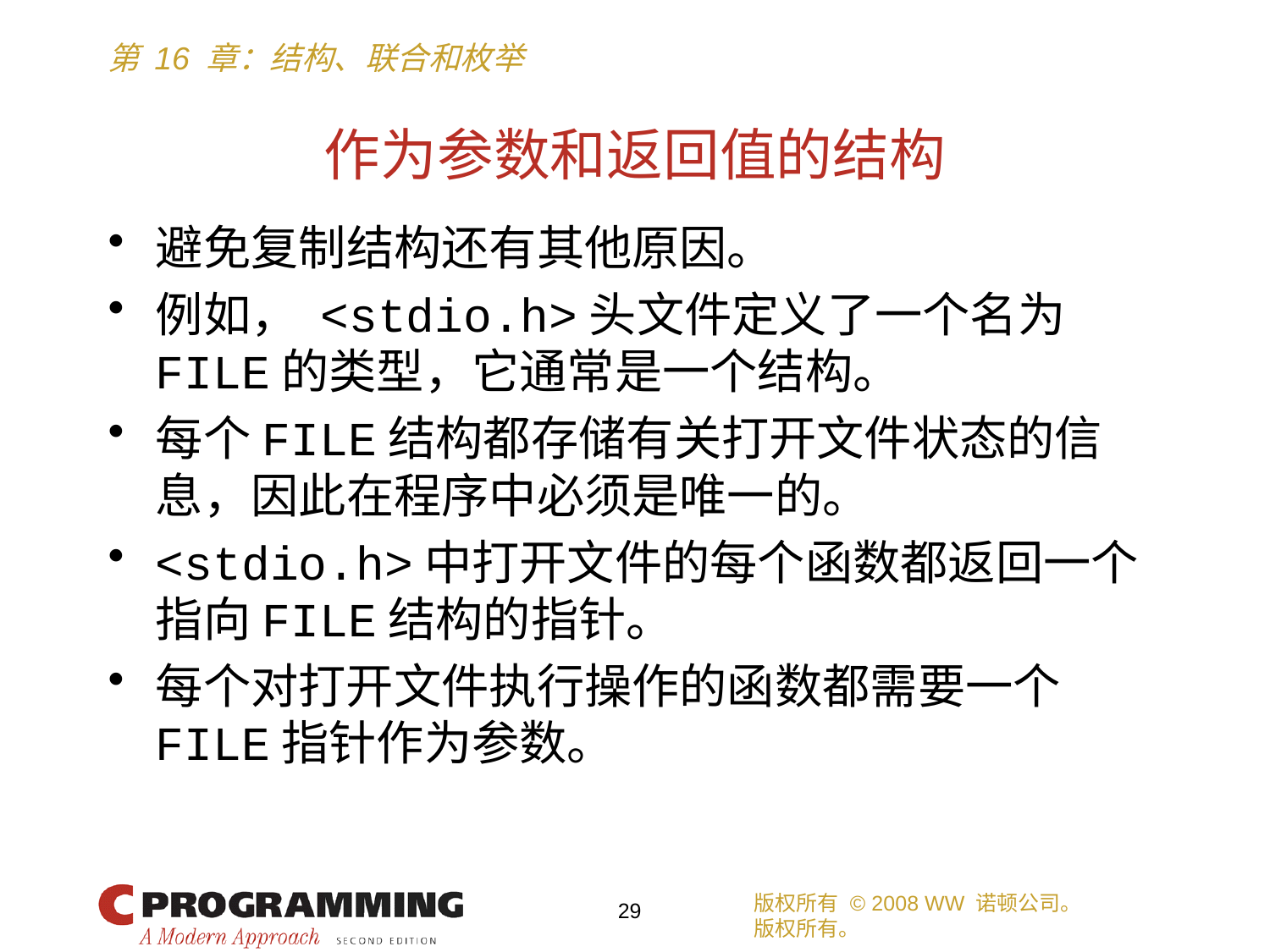

# 作为参数和返回值的结构
避免复制结构还有其他原因。
例如， <stdio.h>头文件定义了一个名为FILE的类型，它通常是一个结构。
每个FILE结构都存储有关打开文件状态的信息，因此在程序中必须是唯一的。
<stdio.h>中打开文件的每个函数都返回一个指向FILE结构的指针。
每个对打开文件执行操作的函数都需要一个FILE指针作为参数。
版权所有 © 2008 WW 诺顿公司。
版权所有。
29